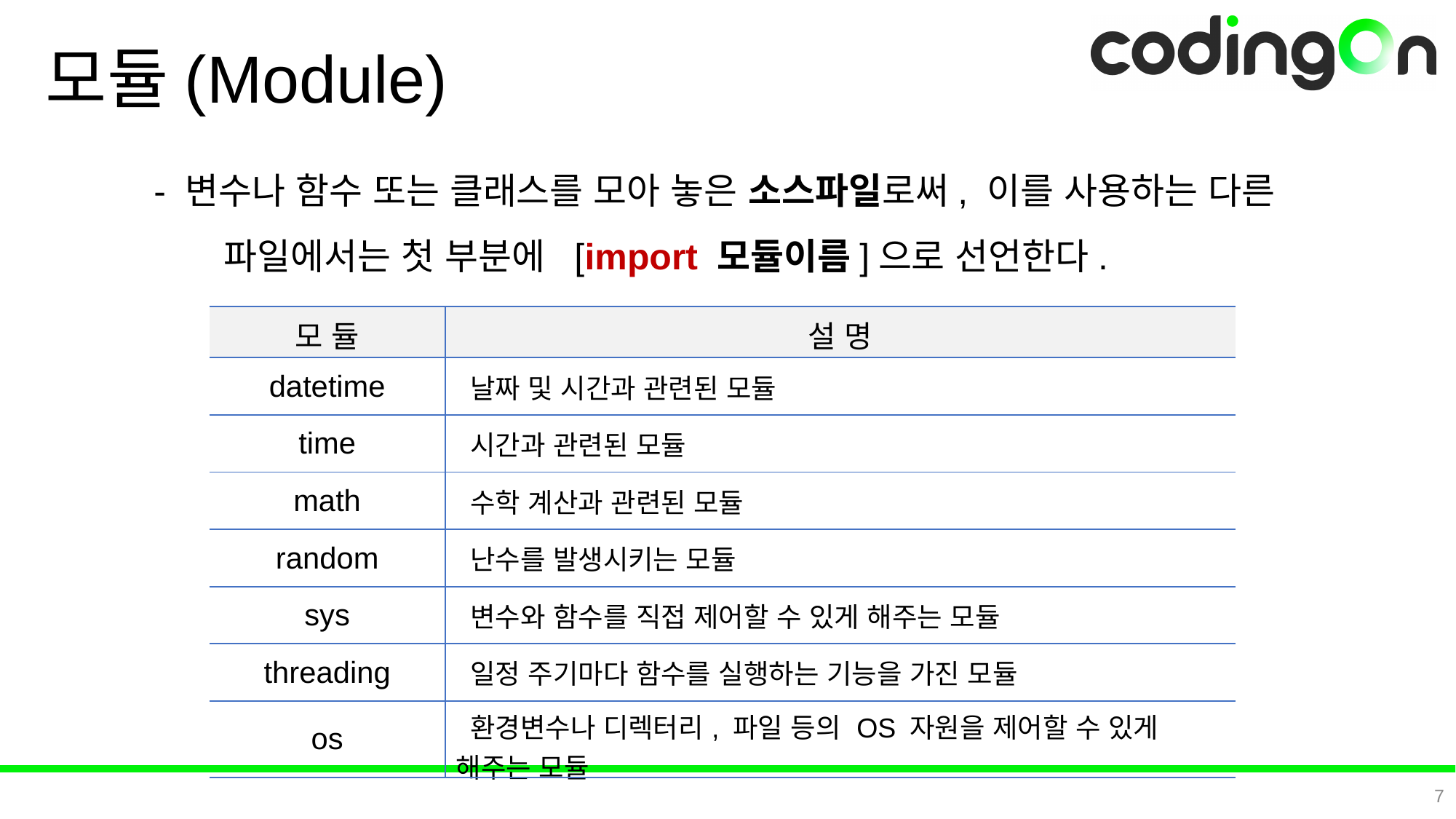

# 모듈(Module)
- 변수나 함수 또는 클래스를 모아 놓은 소스파일로써, 이를 사용하는 다른
      파일에서는 첫 부분에  [import 모듈이름]으로 선언한다.
| 모 듈 | 설 명 |
| --- | --- |
| datetime | 날짜 및 시간과 관련된 모듈 |
| time | 시간과 관련된 모듈 |
| math | 수학 계산과 관련된 모듈 |
| random | 난수를 발생시키는 모듈 |
| sys | 변수와 함수를 직접 제어할 수 있게 해주는 모듈 |
| threading | 일정 주기마다 함수를 실행하는 기능을 가진 모듈 |
| os | 환경변수나 디렉터리, 파일 등의 OS 자원을 제어할 수 있게 해주는 모듈 |
7